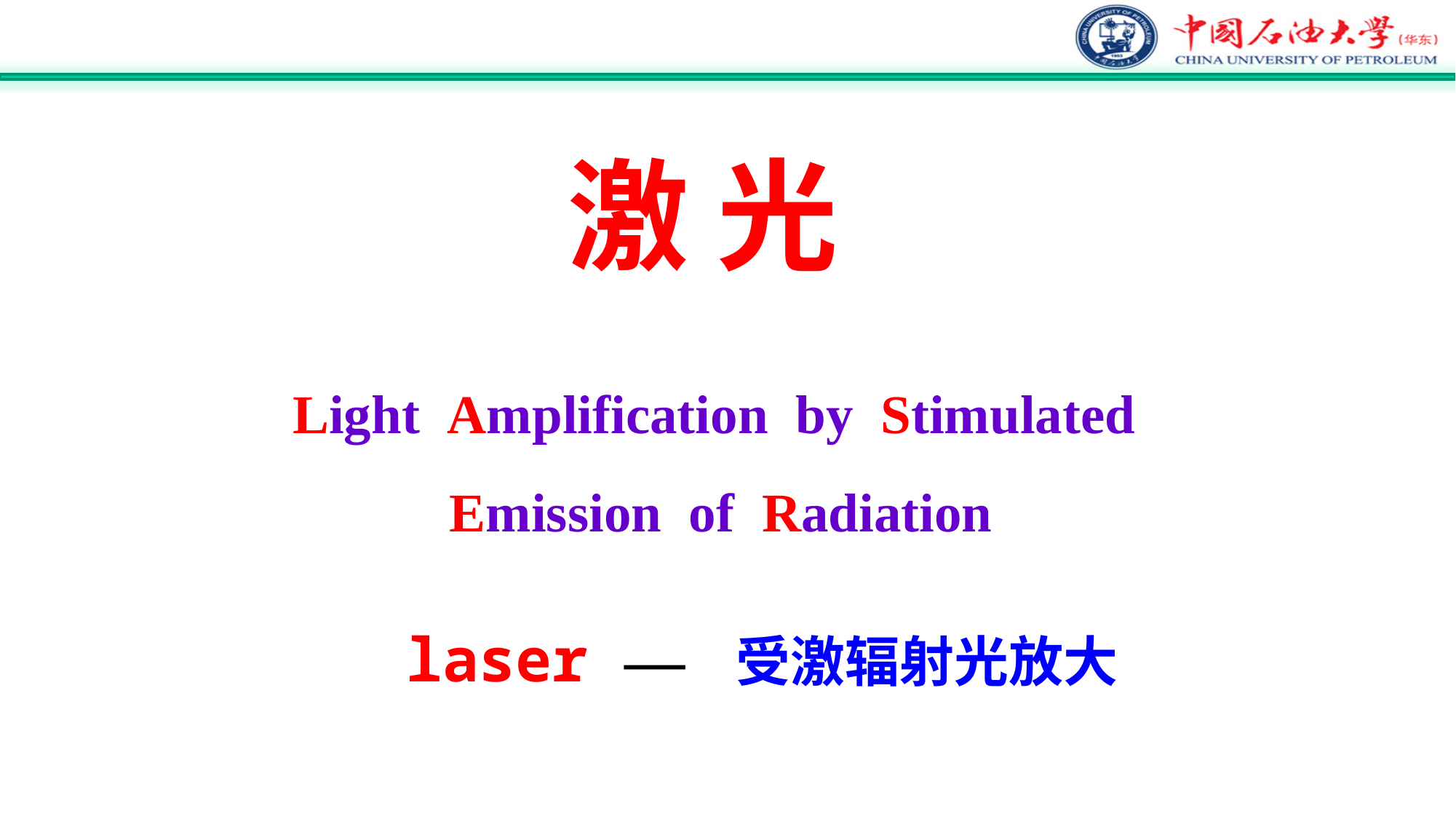

激 光
Light  Amplification  by  Stimulated  Emission  of  Radiation
laser — 受激辐射光放大